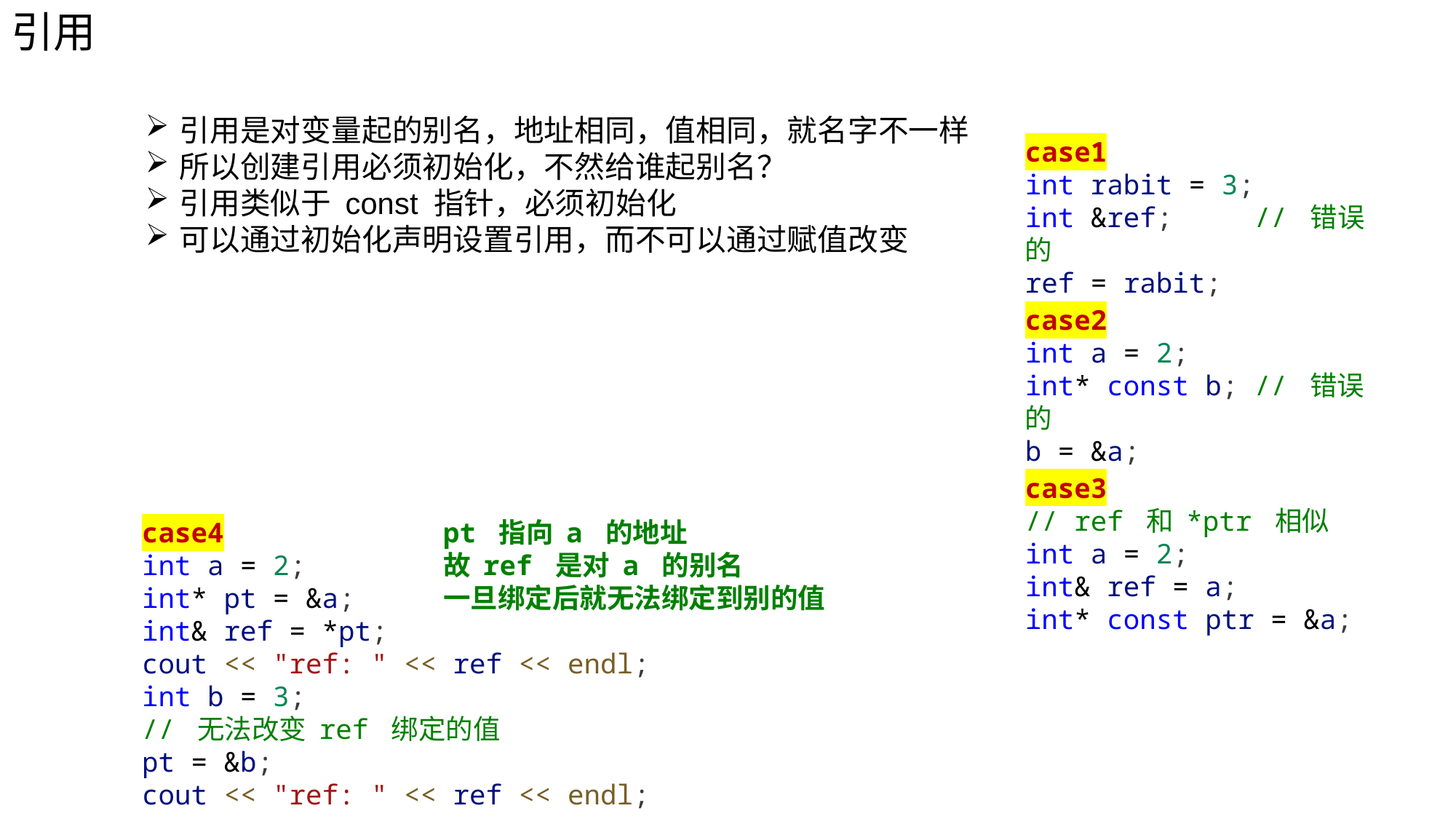

引用
引用是对变量起的别名，地址相同，值相同，就名字不一样
所以创建引用必须初始化，不然给谁起别名？
引用类似于 const 指针，必须初始化
可以通过初始化声明设置引用，而不可以通过赋值改变
case1
int rabit = 3;
int &ref;     // 错误的
ref = rabit;
case2
int a = 2;
int* const b; // 错误的
b = &a;
case3
// ref 和 *ptr 相似
int a = 2;
int& ref = a;
int* const ptr = &a;
case4
int a = 2;
int* pt = &a;
int& ref = *pt;
cout << "ref: " << ref << endl;
int b = 3;
// 无法改变 ref 绑定的值
pt = &b;
cout << "ref: " << ref << endl;
pt 指向 a 的地址
故 ref 是对 a 的别名
一旦绑定后就无法绑定到别的值